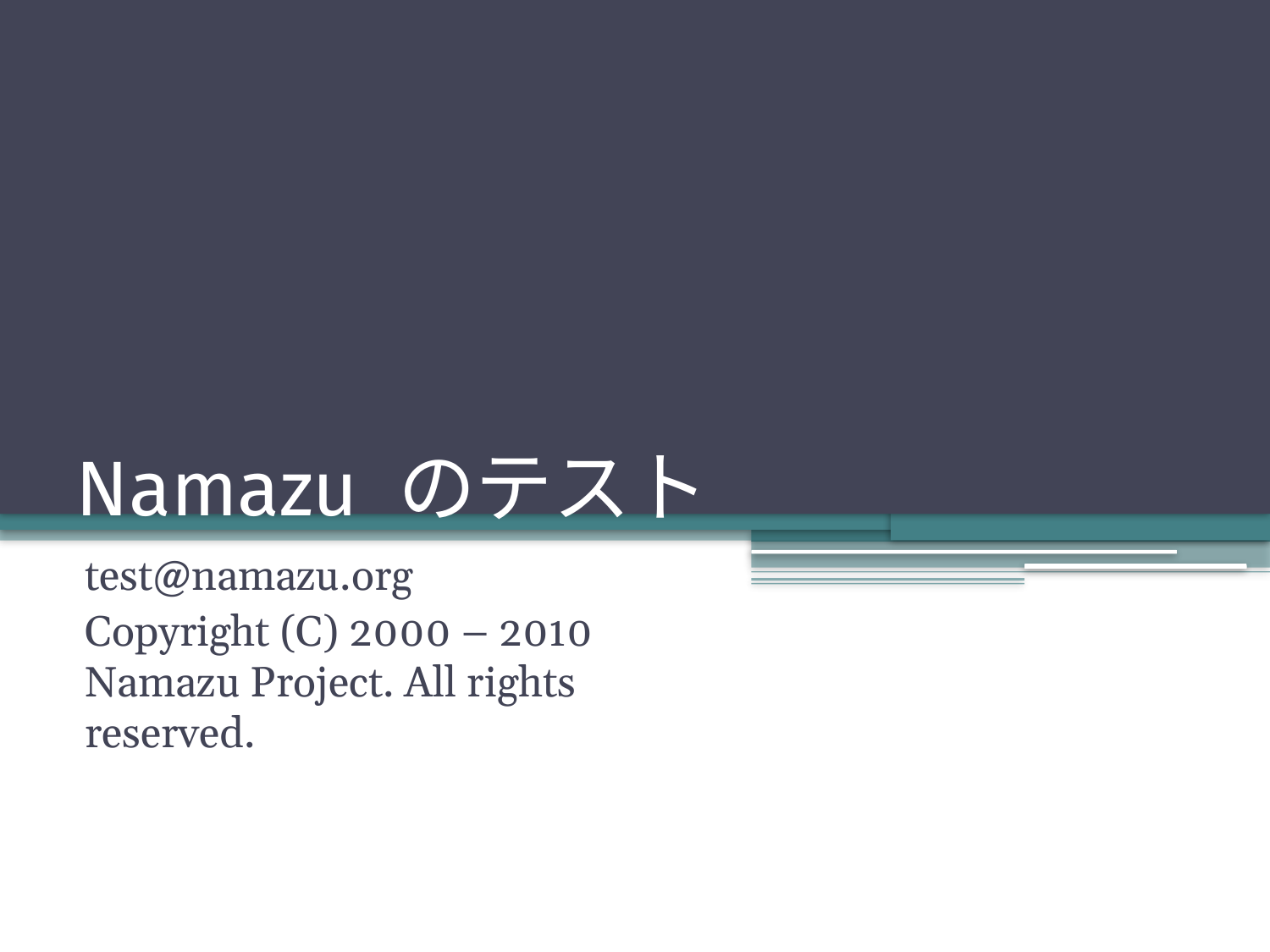

# Namazu のテスト
test@namazu.org
Copyright (C) 2000 – 2010  Namazu Project. All rights reserved.